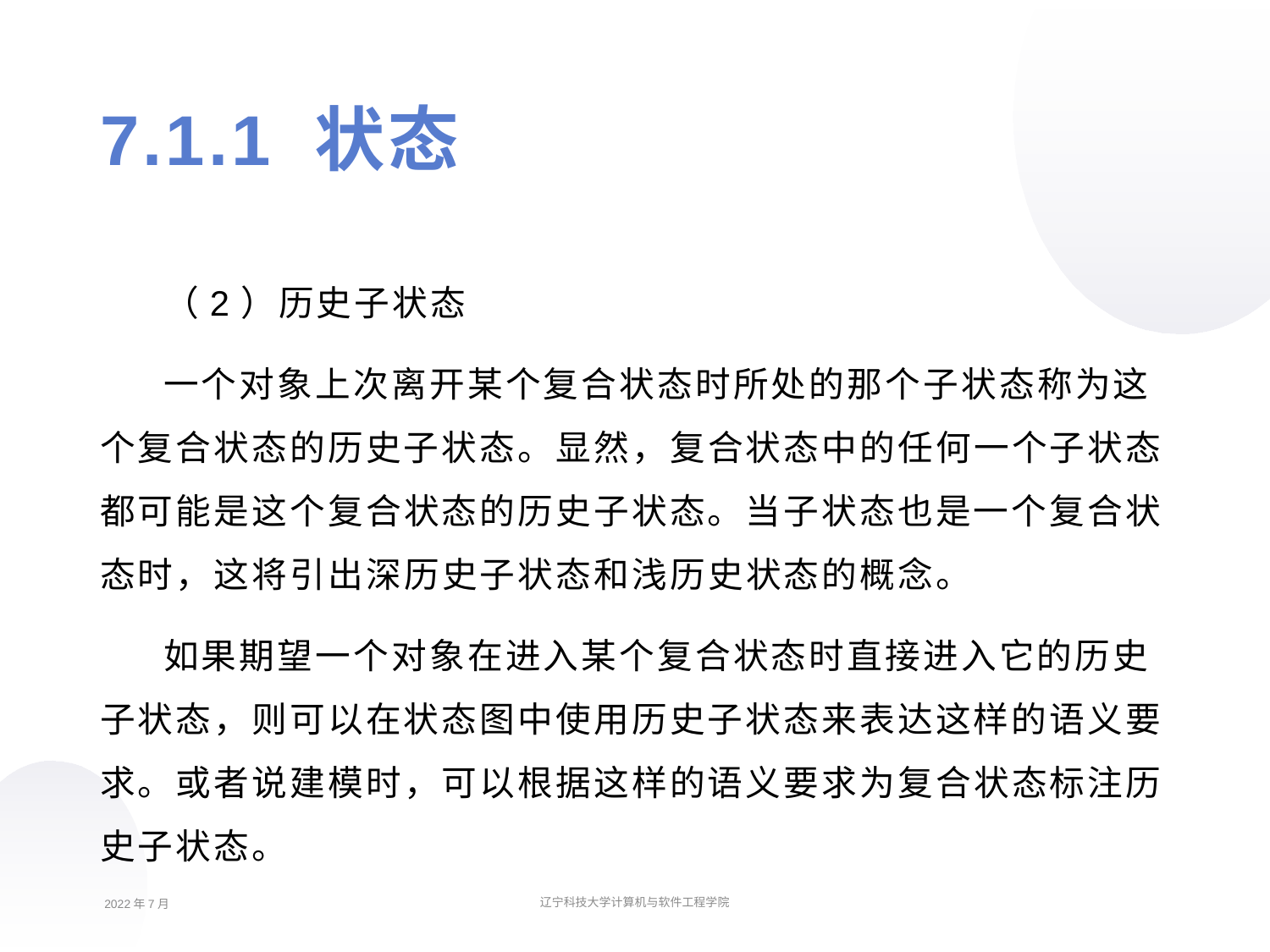

7.1.1 状态
（2）历史子状态
一个对象上次离开某个复合状态时所处的那个子状态称为这个复合状态的历史子状态。显然，复合状态中的任何一个子状态都可能是这个复合状态的历史子状态。当子状态也是一个复合状态时，这将引出深历史子状态和浅历史状态的概念。
如果期望一个对象在进入某个复合状态时直接进入它的历史子状态，则可以在状态图中使用历史子状态来表达这样的语义要求。或者说建模时，可以根据这样的语义要求为复合状态标注历史子状态。

2022年7月
辽宁科技大学计算机与软件工程学院
19